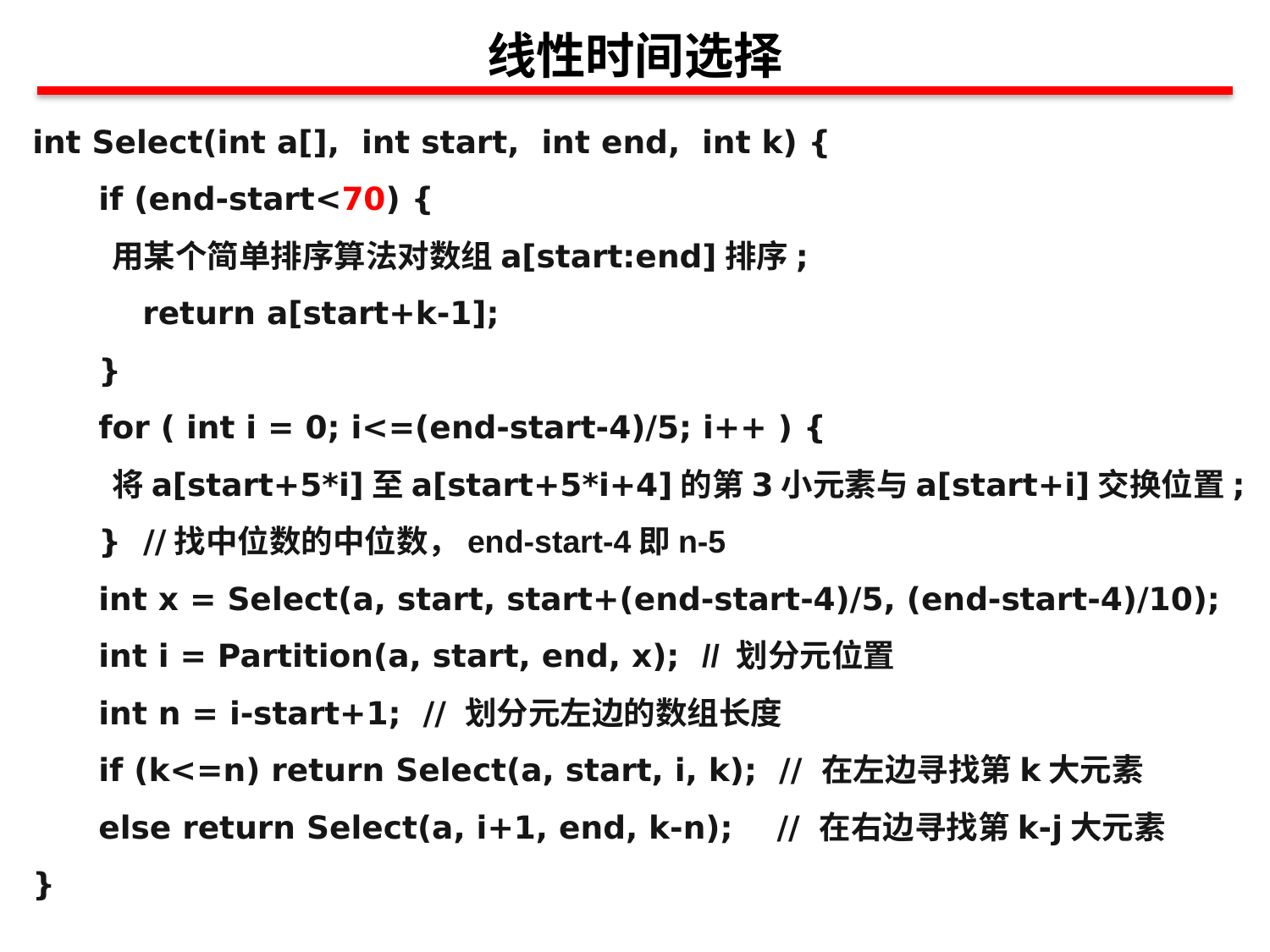

线性时间选择
int Select(int a[],  int start,  int end,  int k) {
      if (end-start<70) {
          用某个简单排序算法对数组a[start:end]排序;
          return a[start+k-1];
      }
      for ( int i = 0; i<=(end-start-4)/5; i++ ) {
          将a[start+5*i]至a[start+5*i+4]的第3小元素与a[start+i]交换位置;
      }  //找中位数的中位数，end-start-4即n-5
      int x = Select(a, start, start+(end-start-4)/5, (end-start-4)/10);
      int i = Partition(a, start, end, x);  // 划分元位置
      int n = i-start+1;  // 划分元左边的数组长度
      if (k<=n) return Select(a, start, i, k);  // 在左边寻找第k大元素
      else return Select(a, i+1, end, k-n);    // 在右边寻找第k-j大元素
}